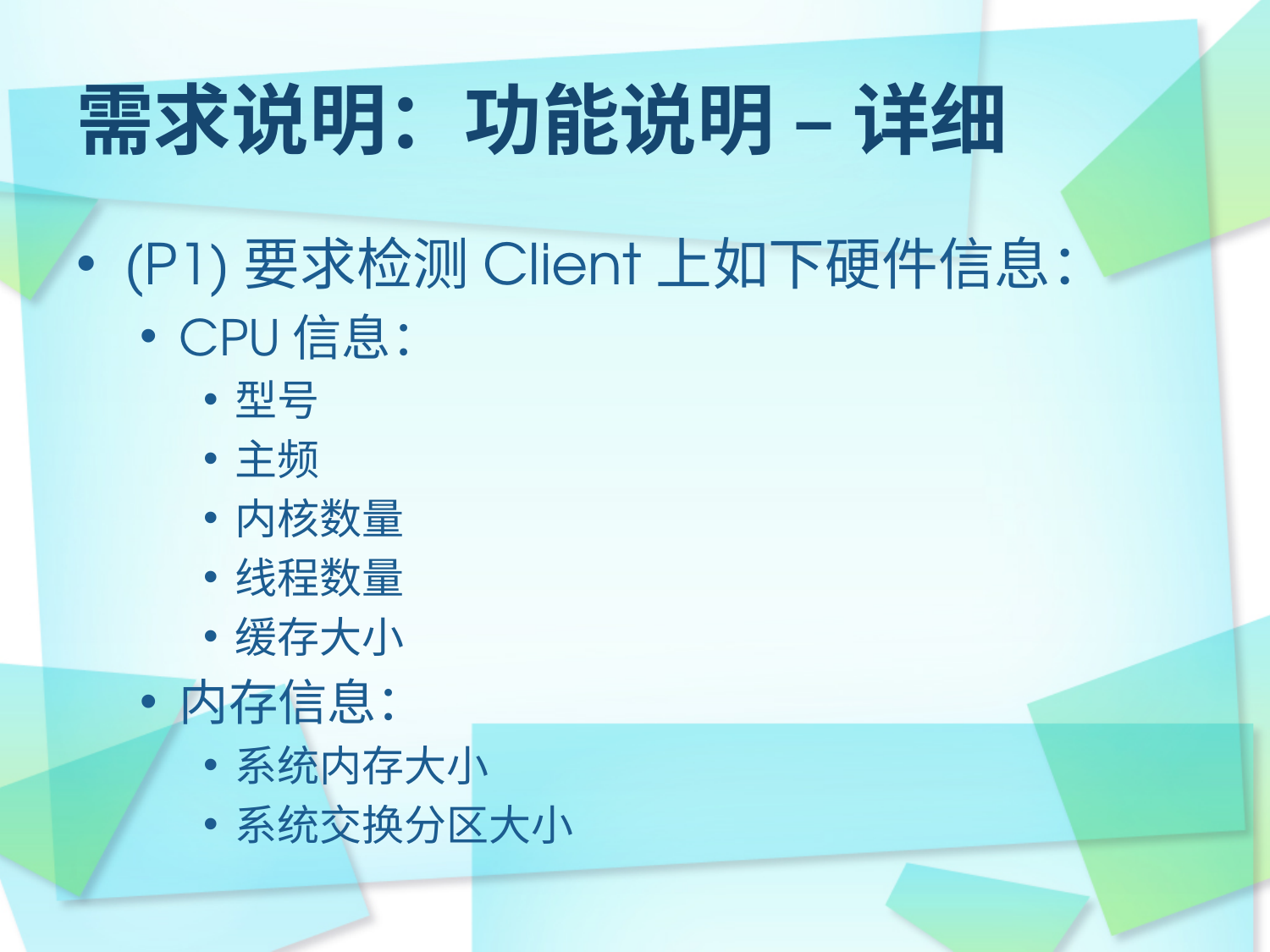

需求说明：功能说明 – 详细
(P1)要求检测Client上如下硬件信息：
CPU信息：
型号
主频
内核数量
线程数量
缓存大小
内存信息：
系统内存大小
系统交换分区大小